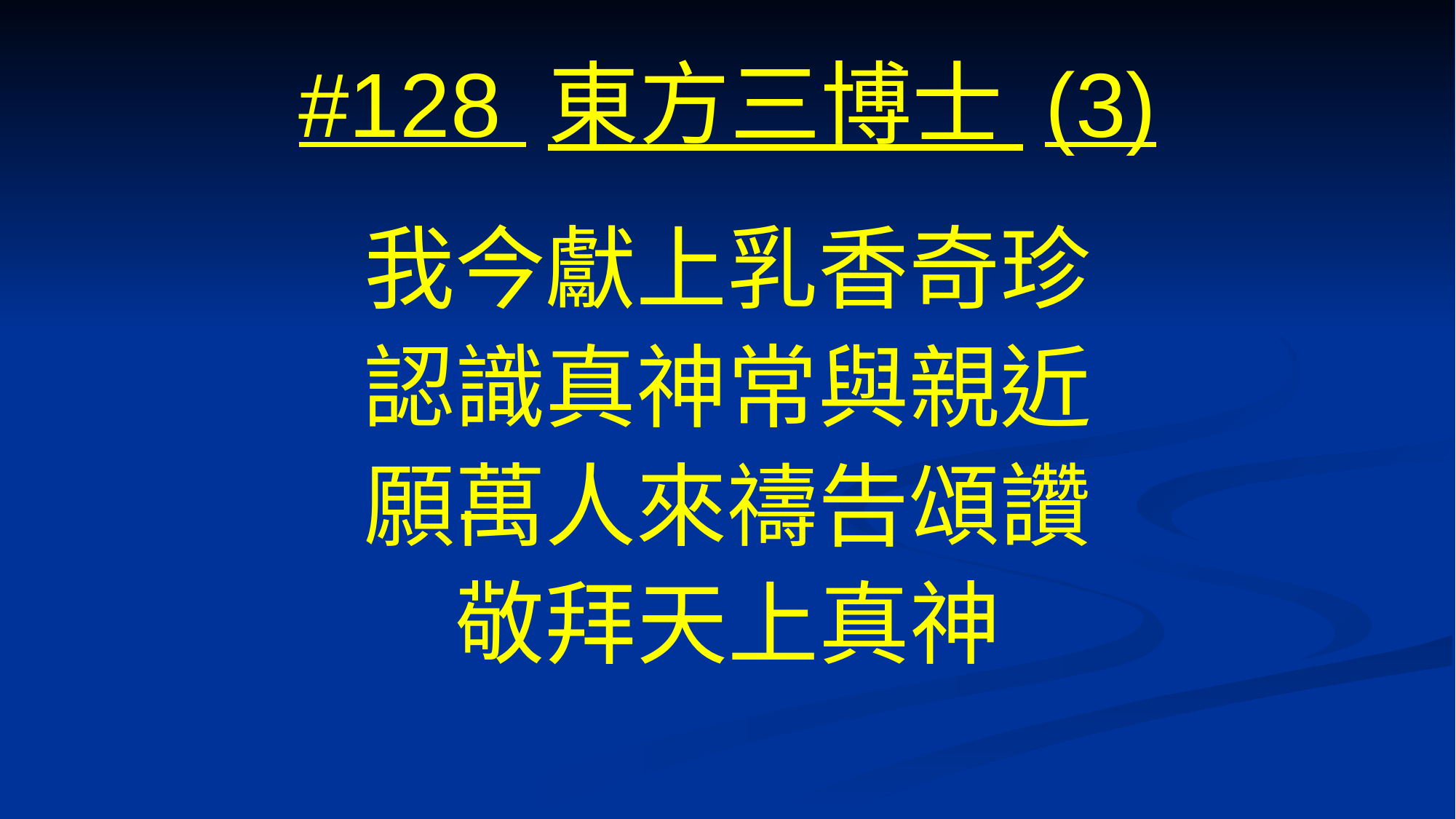

# #128 東方三博士 (3)
我今獻上乳香奇珍
認識真神常與親近
願萬人來禱告頌讚
敬拜天上真神